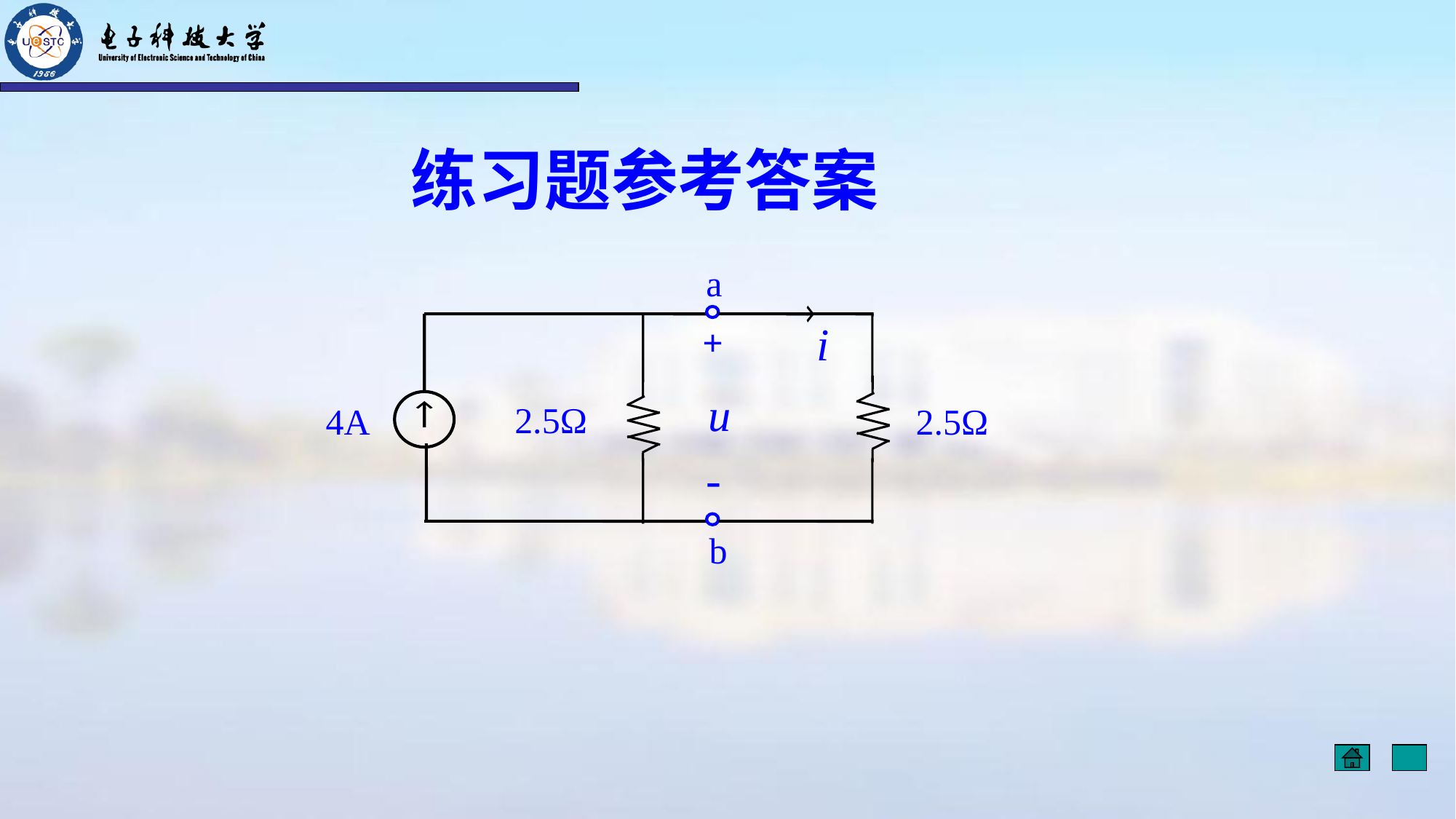

练习题参考答案
a

i

+

u

2.5Ω
4A
2.5Ω

-

b